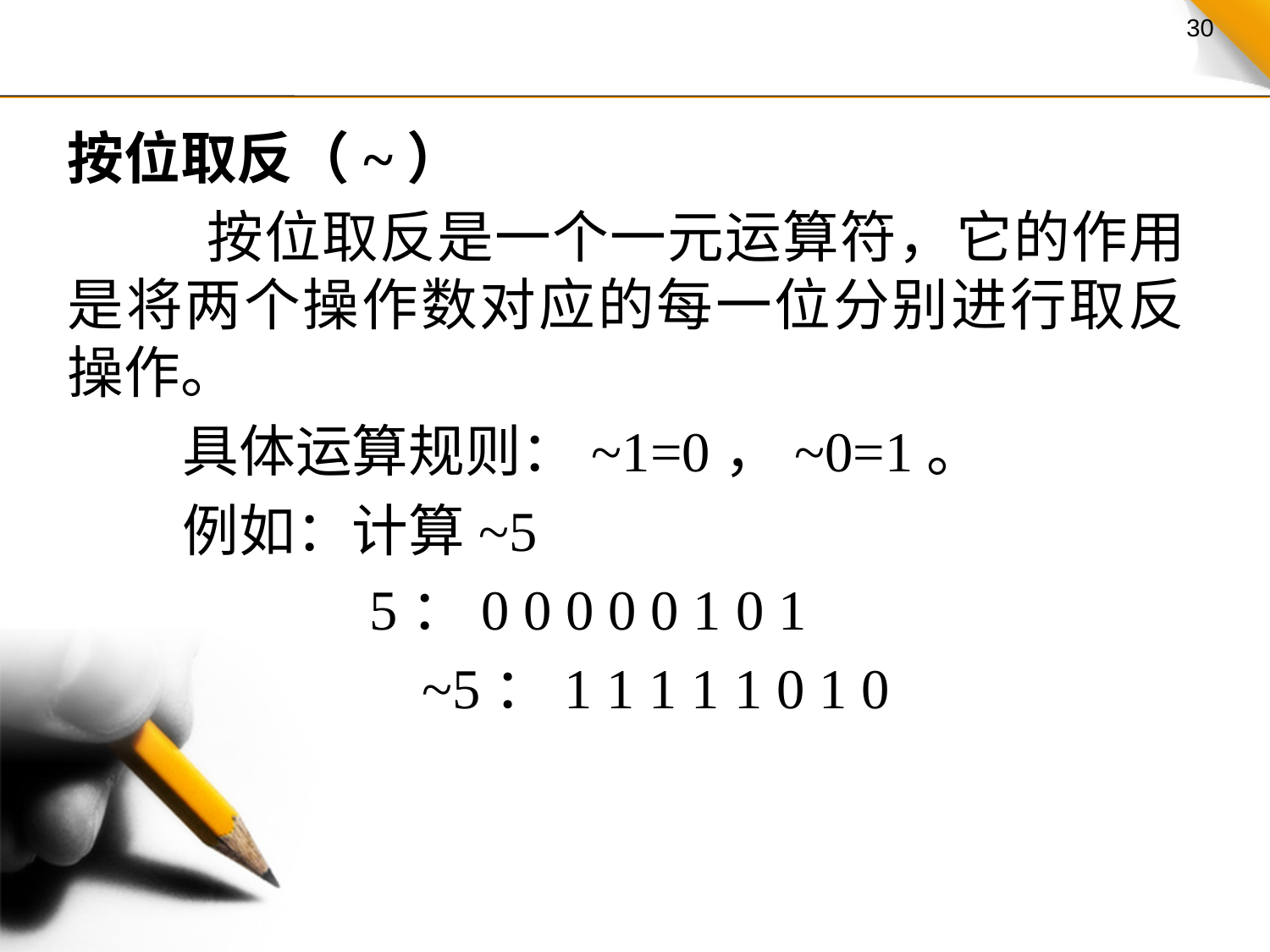

按位取反（~）
         按位取反是一个一元运算符，它的作用是将两个操作数对应的每一位分别进行取反操作。
        具体运算规则：~1=0，~0=1。
        例如：计算~5
	               	5：0 0 0 0 0 1 0 1
                         ~5：1 1 1 1 1 0 1 0